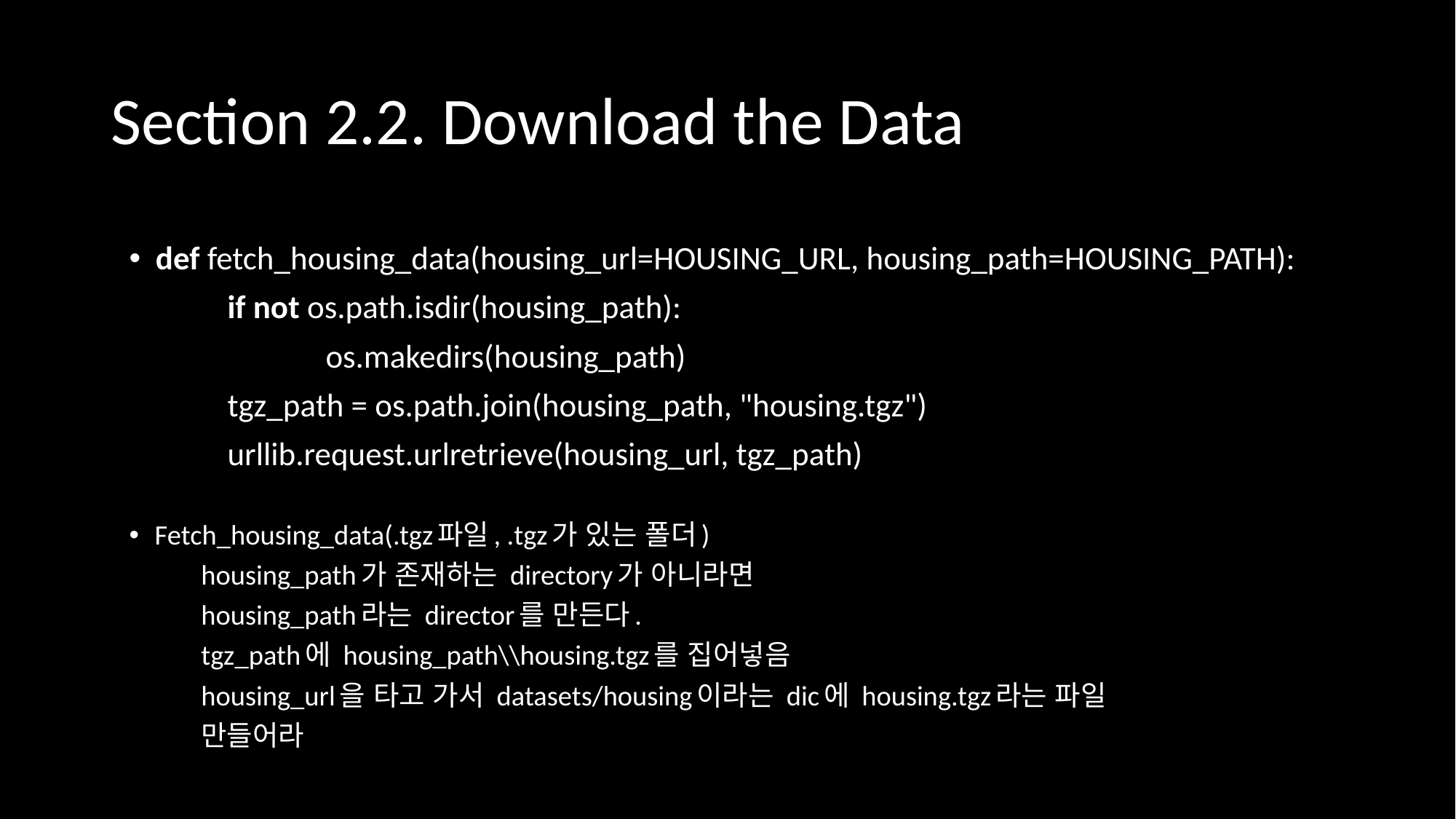

# Section 2.2. Download the Data
def fetch_housing_data(housing_url=HOUSING_URL, housing_path=HOUSING_PATH):
	if not os.path.isdir(housing_path):
		os.makedirs(housing_path)
	tgz_path = os.path.join(housing_path, "housing.tgz")
	urllib.request.urlretrieve(housing_url, tgz_path)
Fetch_housing_data(.tgz파일, .tgz가 있는 폴더)
	housing_path가 존재하는 directory가 아니라면
		housing_path라는 director를 만든다.
	tgz_path에 housing_path\\housing.tgz를 집어넣음
	housing_url을 타고 가서 datasets/housing이라는 dic에 housing.tgz라는 파일
	만들어라